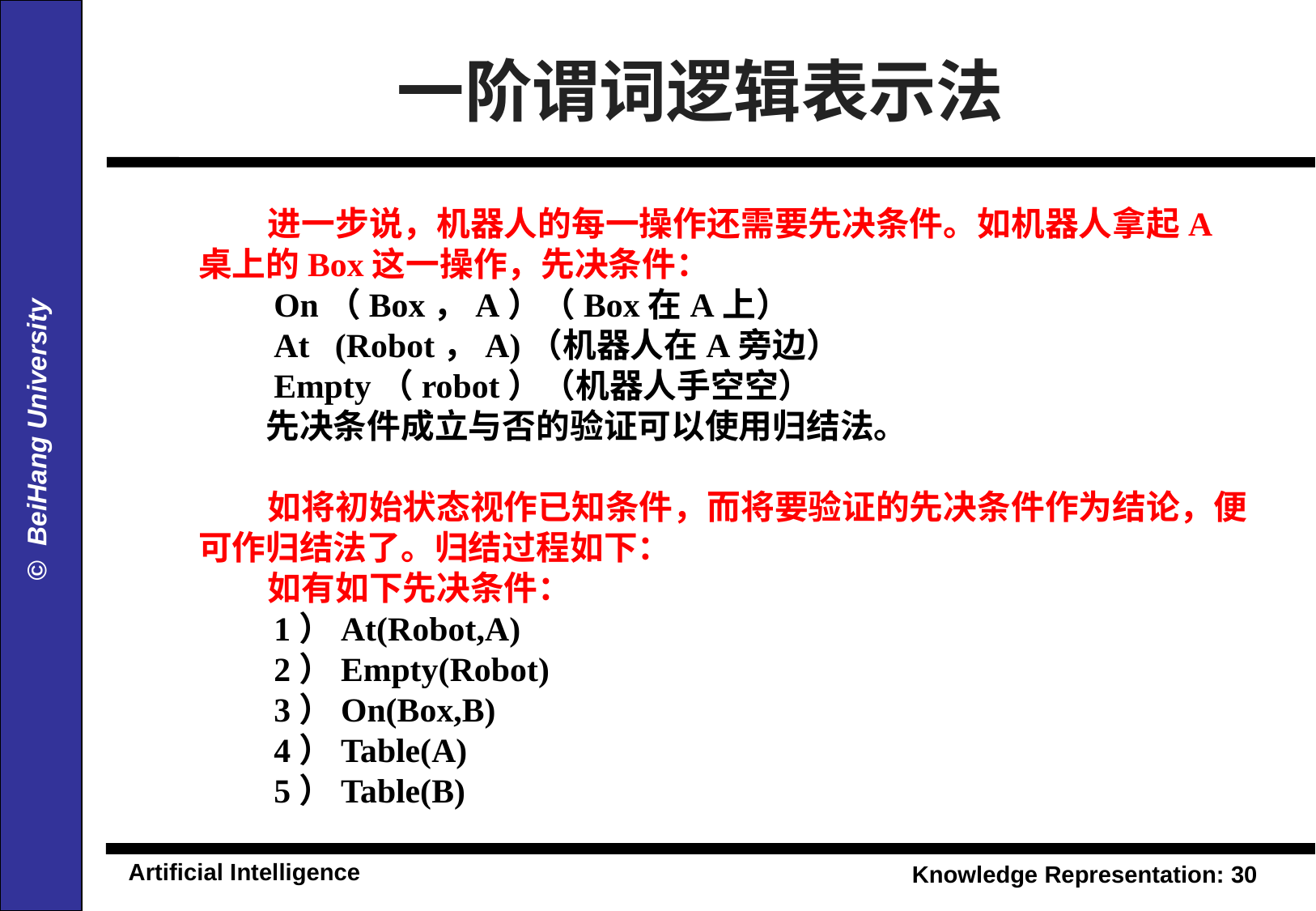

一阶谓词逻辑表示法
        进一步说，机器人的每一操作还需要先决条件。如机器人拿起A桌上的Box这一操作，先决条件：
　　On（Box，A）（Box在A上）
　　At   (Robot，A)（机器人在A旁边）
　　Empty（robot）（机器人手空空）
　　先决条件成立与否的验证可以使用归结法。

        如将初始状态视作已知条件，而将要验证的先决条件作为结论，便可作归结法了。归结过程如下：
        如有如下先决条件：
　　1）At(Robot,A)
　　2）Empty(Robot)
　　3）On(Box,B)
　　4）Table(A)
　　5）Table(B)